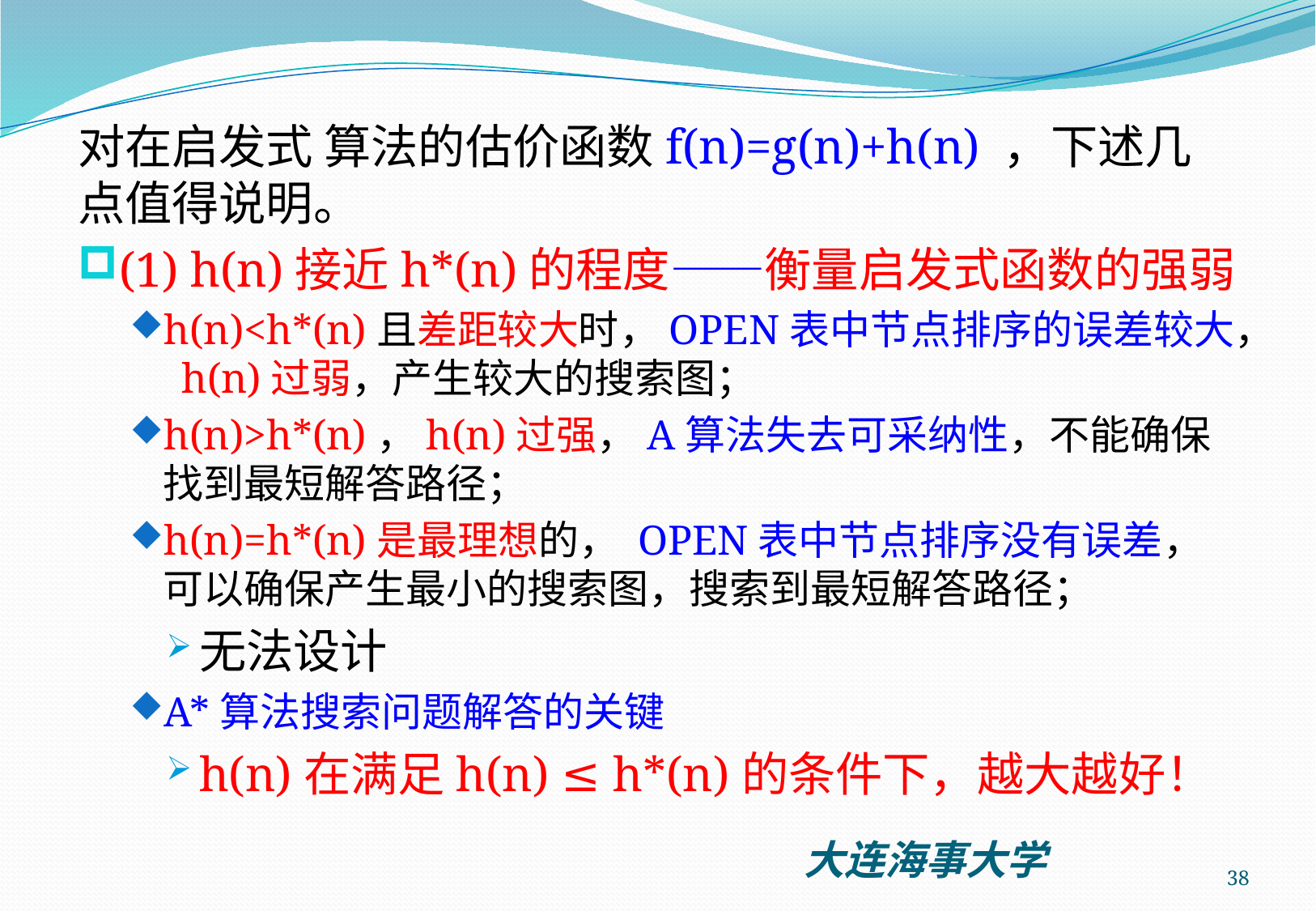

对在启发式 算法的估价函数f(n)=g(n)+h(n) ，下述几点值得说明。
(1) h(n)接近h*(n)的程度——衡量启发式函数的强弱
h(n)<h*(n)且差距较大时，OPEN表中节点排序的误差较大， h(n)过弱，产生较大的搜索图；
h(n)>h*(n)，h(n)过强，A算法失去可采纳性，不能确保找到最短解答路径；
h(n)=h*(n)是最理想的， OPEN表中节点排序没有误差，可以确保产生最小的搜索图，搜索到最短解答路径；
无法设计
A*算法搜索问题解答的关键
h(n)在满足h(n) ≤ h*(n)的条件下，越大越好！

38